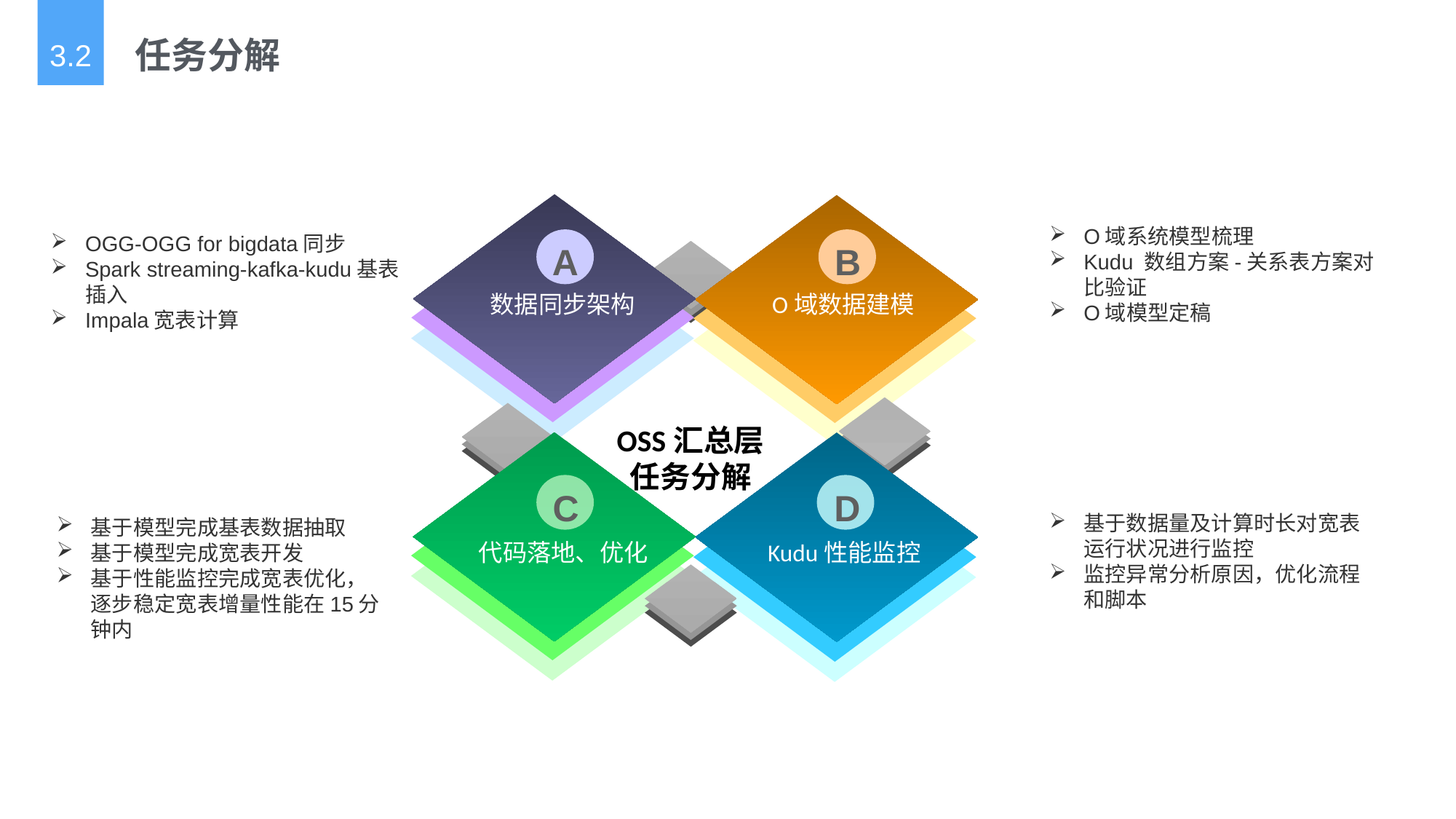

3.2
任务分解

O域系统模型梳理
Kudu 数组方案-关系表方案对比验证
O域模型定稿
OGG-OGG for bigdata同步
Spark streaming-kafka-kudu基表插入
Impala宽表计算

A
B

数据同步架构
O域数据建模

OSS汇总层
任务分解

D
C
基于数据量及计算时长对宽表运行状况进行监控
监控异常分析原因，优化流程和脚本
基于模型完成基表数据抽取
基于模型完成宽表开发
基于性能监控完成宽表优化，逐步稳定宽表增量性能在15分钟内
代码落地、优化
Kudu性能监控